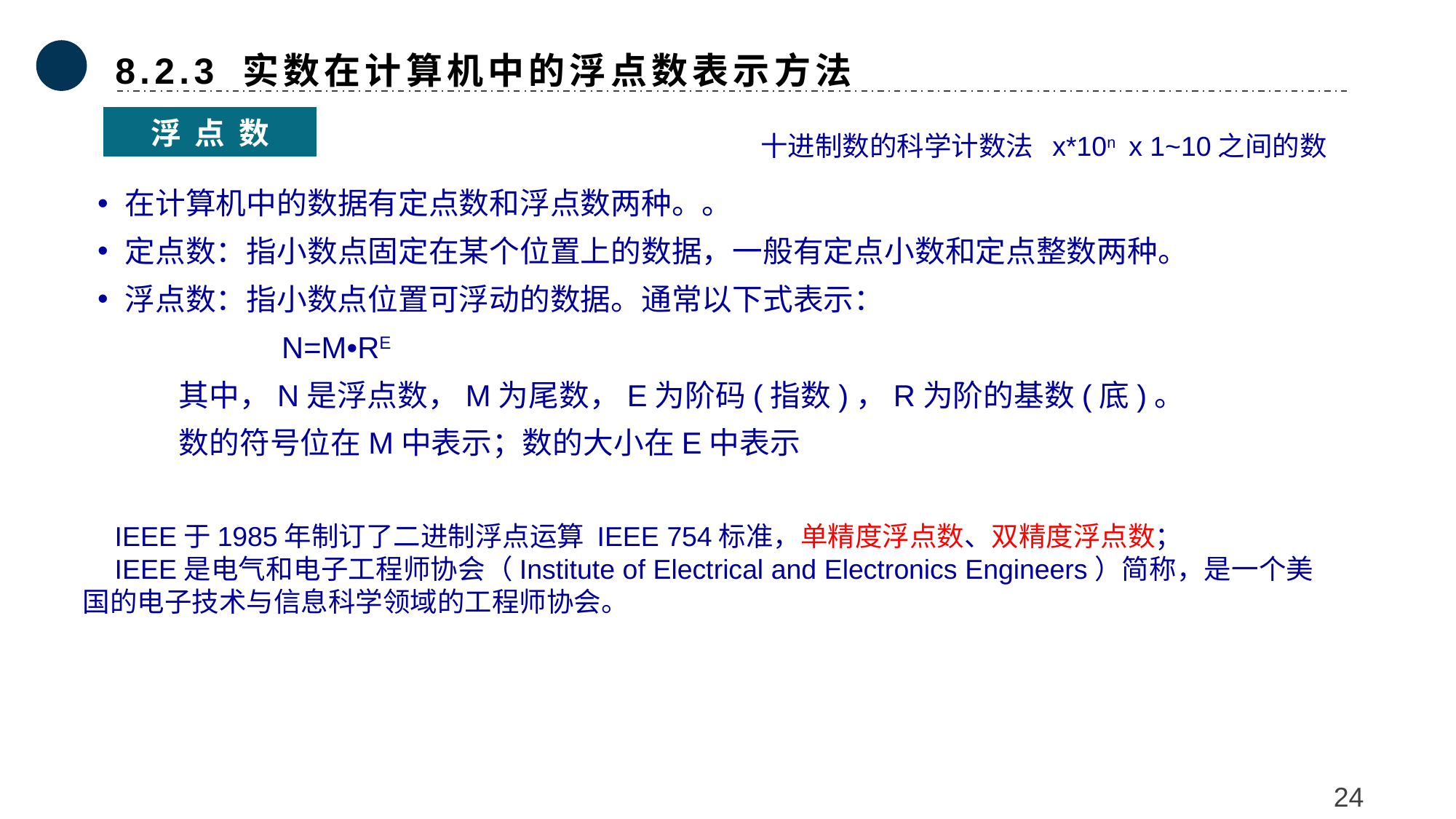

8.2.3 实数在计算机中的浮点数表示方法

浮  点  数
十进制数的科学计数法  x*10n   x 1~10之间的数
在计算机中的数据有定点数和浮点数两种。。
定点数：指小数点固定在某个位置上的数据，一般有定点小数和定点整数两种。
浮点数：指小数点位置可浮动的数据。通常以下式表示：
                      N=M•RE
           其中，N是浮点数，M为尾数，E为阶码(指数)，R为阶的基数(底)。
           数的符号位在M中表示；数的大小在E中表示
IEEE于1985年制订了二进制浮点运算 IEEE 754标准，单精度浮点数、双精度浮点数；
IEEE是电气和电子工程师协会（Institute of Electrical and Electronics Engineers）简称，是一个美国的电子技术与信息科学领域的工程师协会。